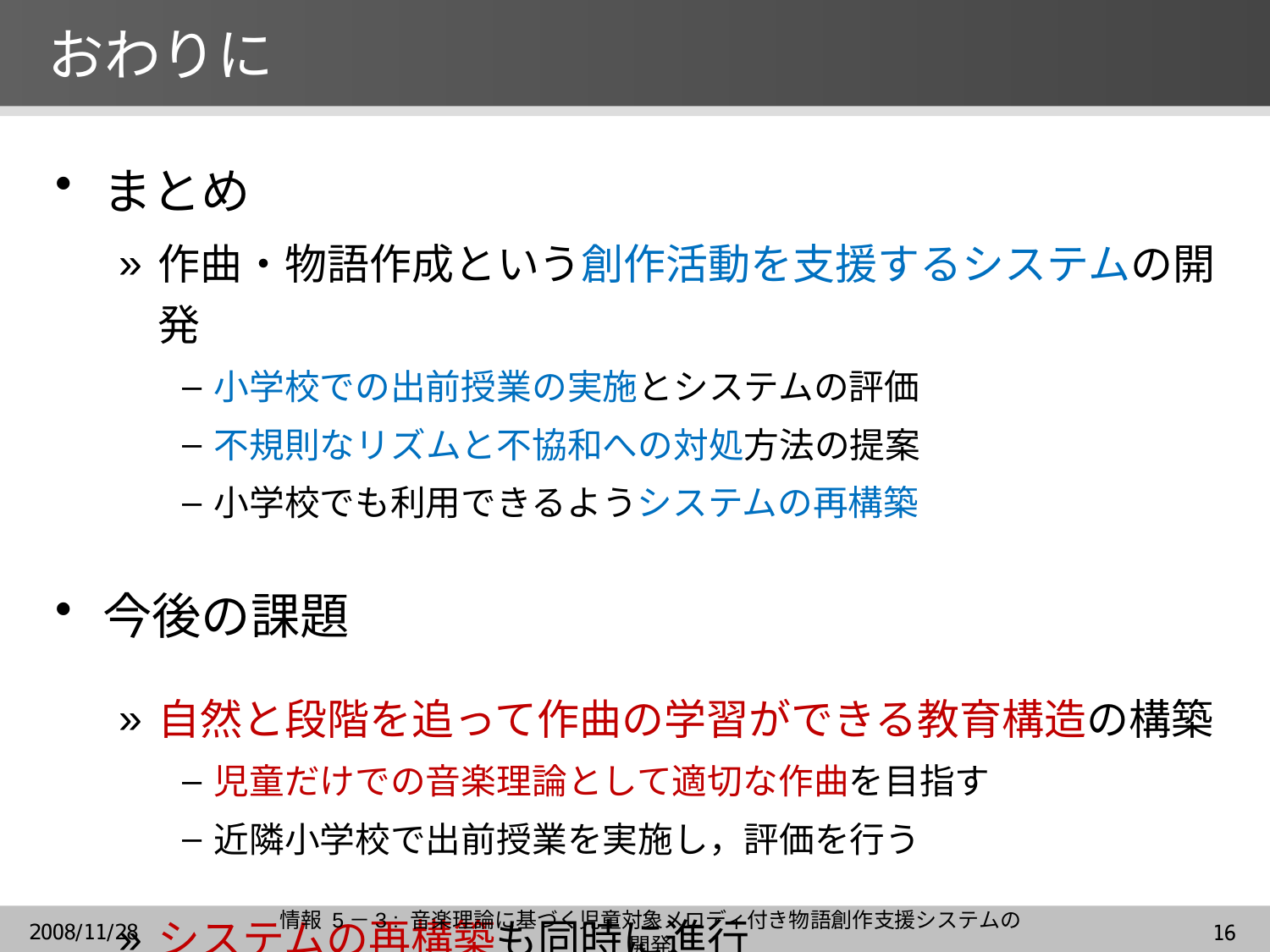

# おわりに
まとめ
作曲・物語作成という創作活動を支援するシステムの開発
小学校での出前授業の実施とシステムの評価
不規則なリズムと不協和への対処方法の提案
小学校でも利用できるようシステムの再構築

今後の課題

自然と段階を追って作曲の学習ができる教育構造の構築
児童だけでの音楽理論として適切な作曲を目指す
近隣小学校で出前授業を実施し，評価を行う

システムの再構築も同時に進行
情報 5－3 : 音楽理論に基づく児童対象メロディ付き物語創作支援システムの開発
2008/11/28
16